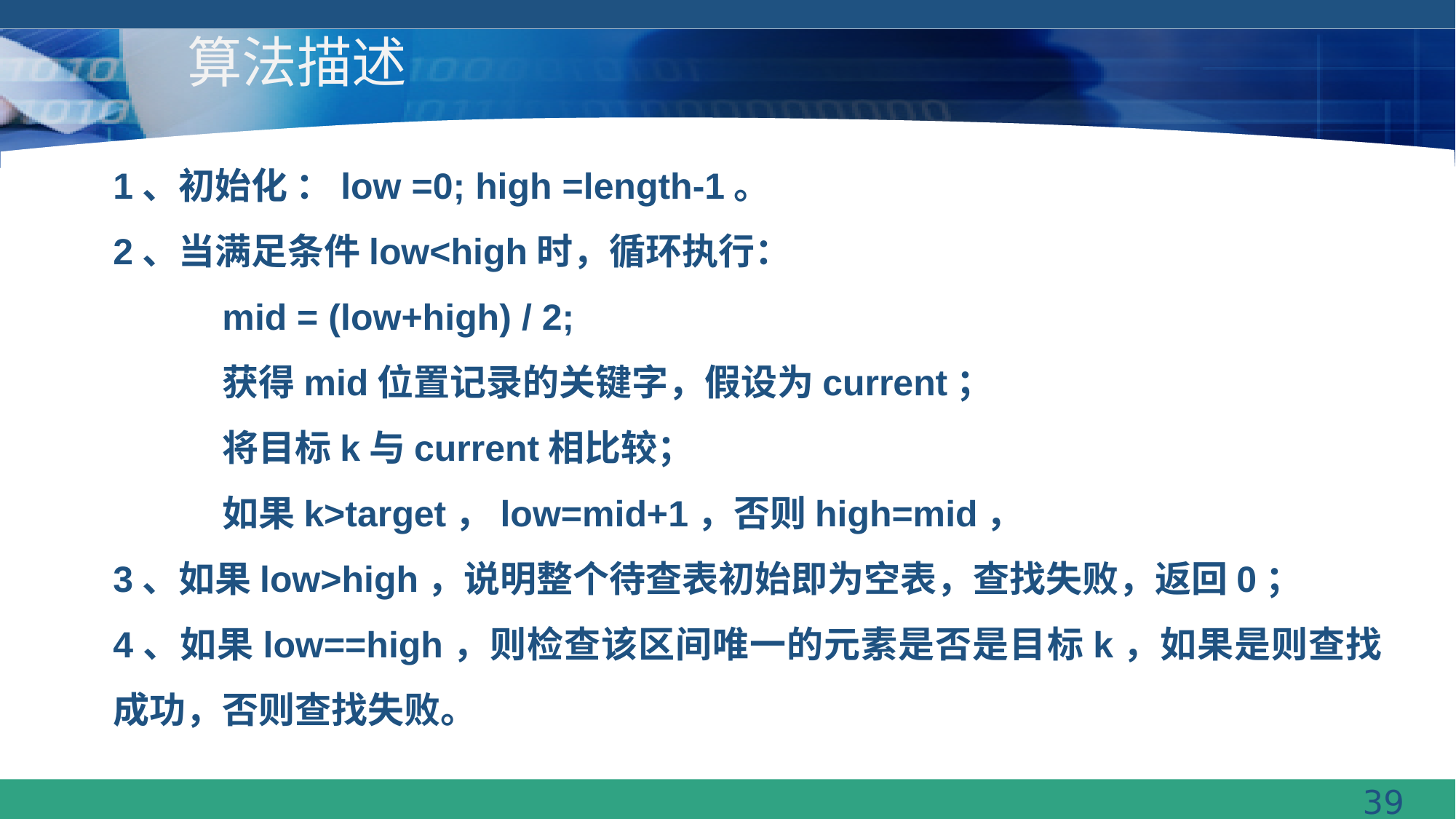

# 算法描述
1、初始化 ：low =0; high =length-1。
2、当满足条件low<high时，循环执行：
	mid = (low+high) / 2;
	获得mid位置记录的关键字，假设为current；
	将目标k与current相比较；
	如果k>target，low=mid+1，否则high=mid，
3、如果low>high，说明整个待查表初始即为空表，查找失败，返回0；
4、如果low==high，则检查该区间唯一的元素是否是目标k，如果是则查找成功，否则查找失败。